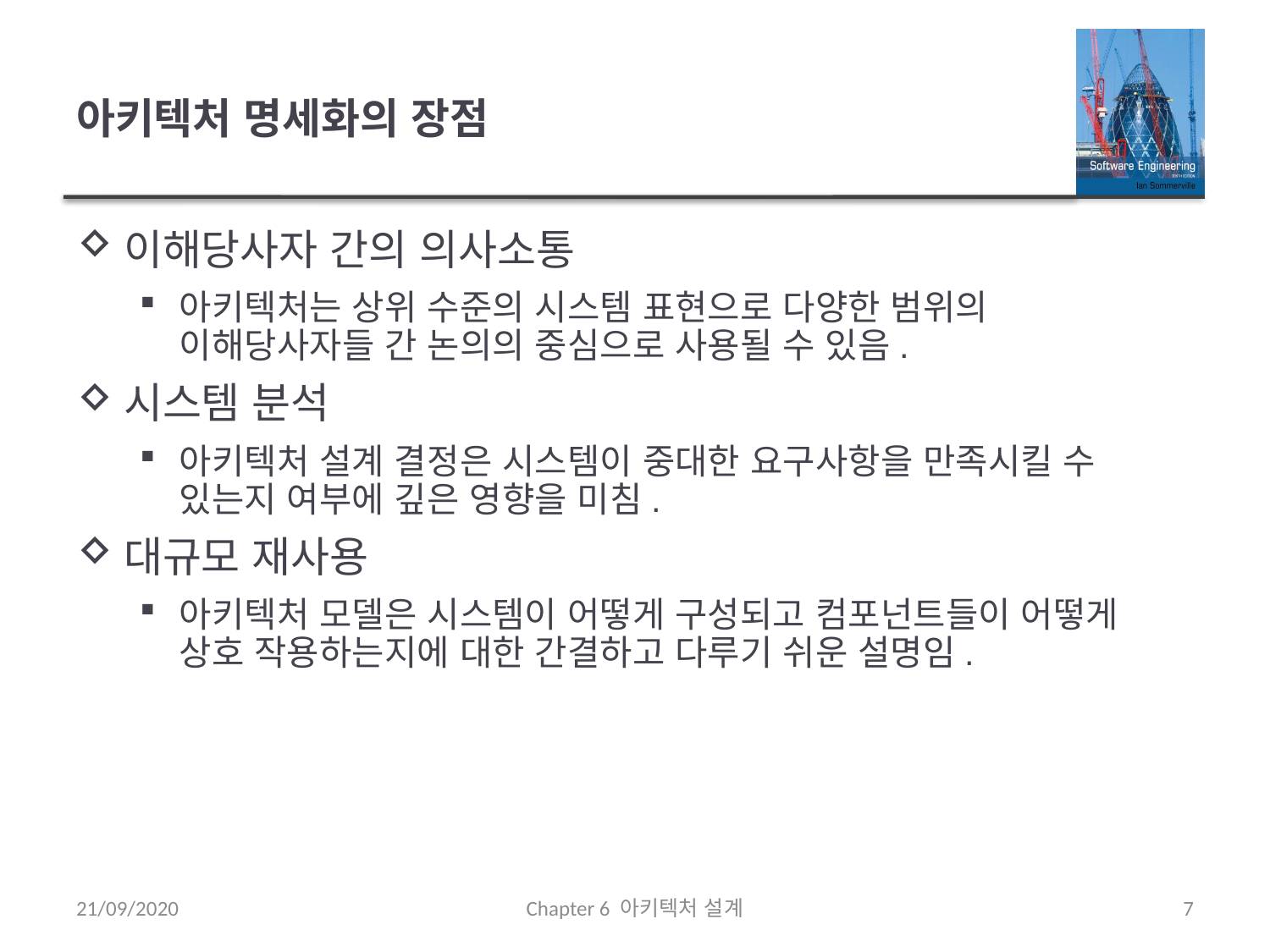

# 아키텍처 명세화의 장점
이해당사자 간의 의사소통
아키텍처는 상위 수준의 시스템 표현으로 다양한 범위의 이해당사자들 간 논의의 중심으로 사용될 수 있음.
시스템 분석
아키텍처 설계 결정은 시스템이 중대한 요구사항을 만족시킬 수 있는지 여부에 깊은 영향을 미침.
대규모 재사용
아키텍처 모델은 시스템이 어떻게 구성되고 컴포넌트들이 어떻게 상호 작용하는지에 대한 간결하고 다루기 쉬운 설명임.
21/09/2020
Chapter 6 아키텍처 설계
7